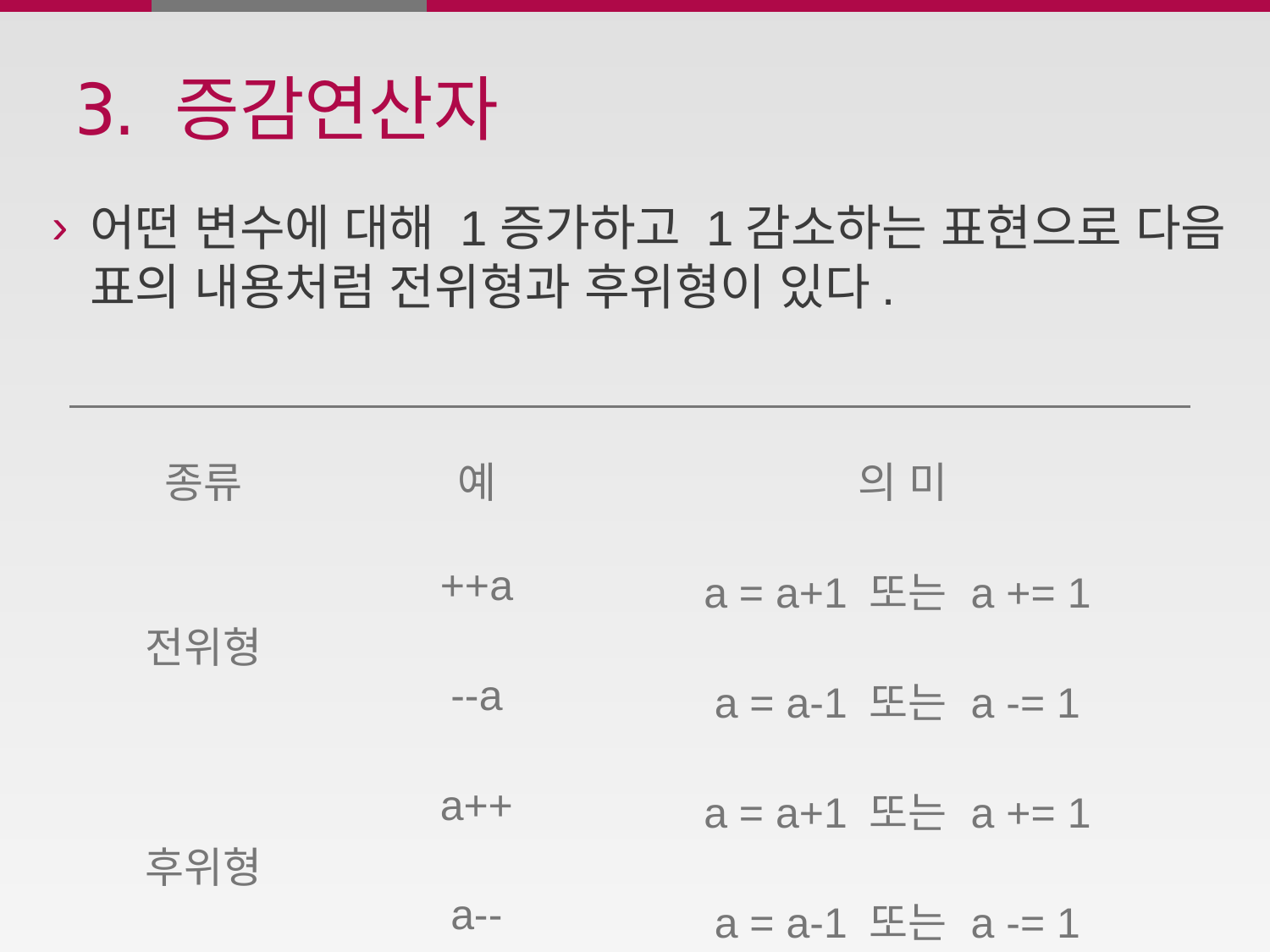

# 3. 증감연산자
어떤 변수에 대해 1증가하고 1감소하는 표현으로 다음 표의 내용처럼 전위형과 후위형이 있다.
| 종류 | 예 | 의 미 |
| --- | --- | --- |
| 전위형 | ++a | a = a+1 또는 a += 1 |
|  | --a | a = a-1 또는 a -= 1 |
| 후위형 | a++ | a = a+1 또는 a += 1 |
|  | a-- | a = a-1 또는 a -= 1 |